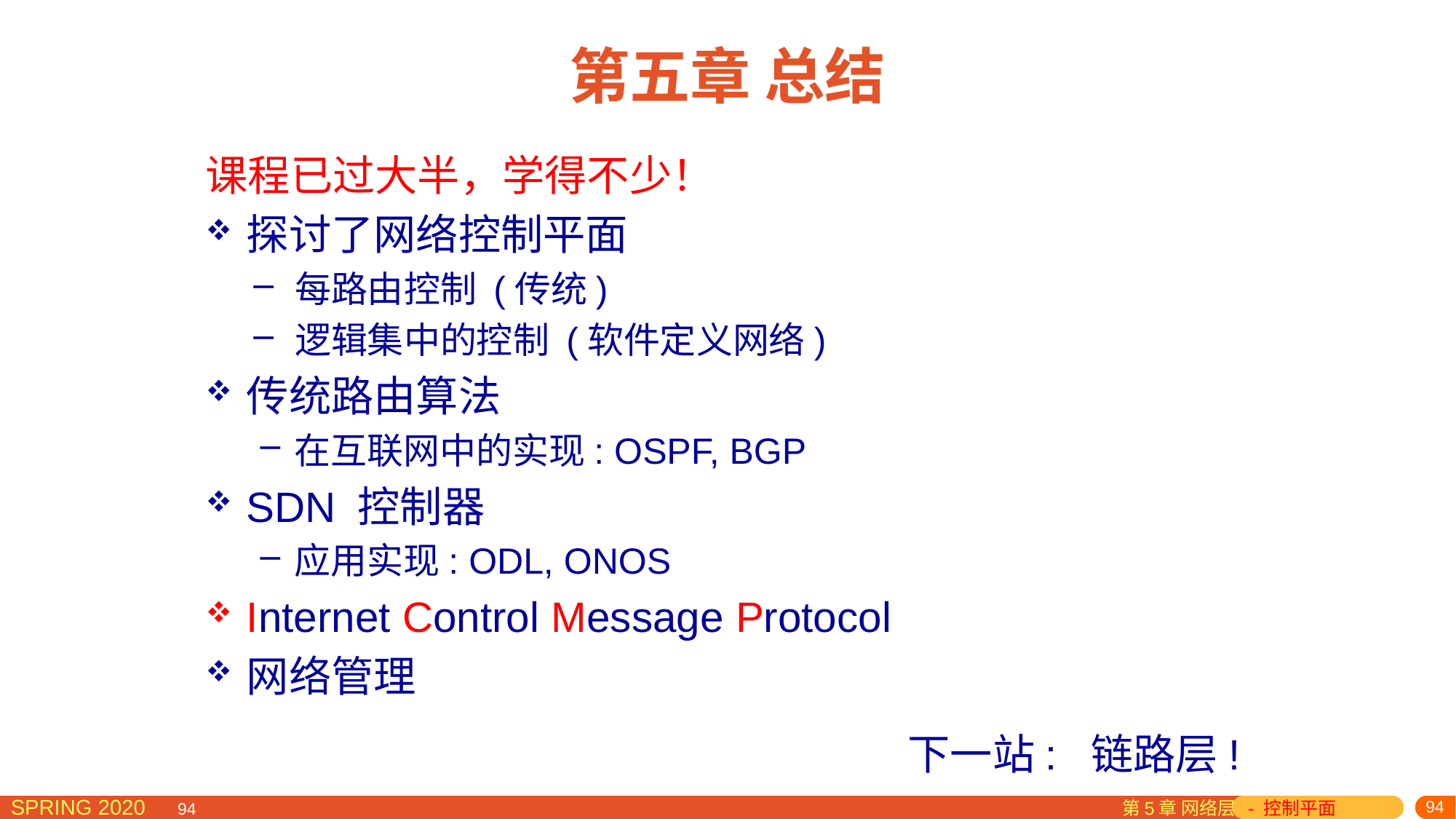

# 第五章 总结
课程已过大半，学得不少！
探讨了网络控制平面
每路由控制 (传统)
逻辑集中的控制 (软件定义网络)
传统路由算法
在互联网中的实现: OSPF, BGP
SDN 控制器
应用实现: ODL, ONOS
Internet Control Message Protocol
网络管理
下一站:  链路层!
第5章 网络层  - 控制平面